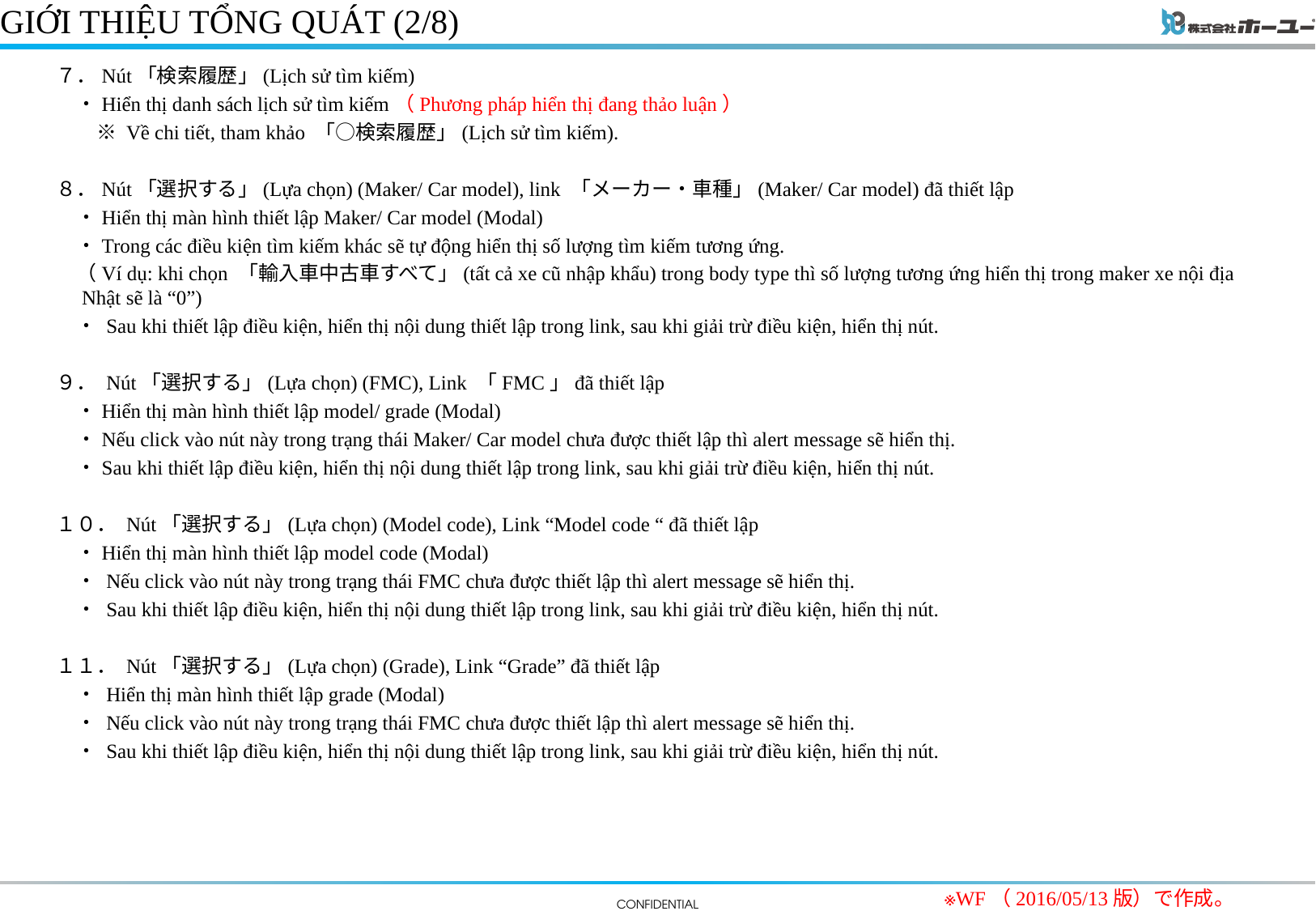

# GIỚI THIỆU TỔNG QUÁT (2/8)
　７．Nút「検索履歴」(Lịch sử tìm kiếm)
　　・Hiển thị danh sách lịch sử tìm kiếm（Phương pháp hiển thị đang thảo luận）
　　　※ Về chi tiết, tham khảo 「○検索履歴」(Lịch sử tìm kiếm).

　８．Nút「選択する」(Lựa chọn) (Maker/ Car model), link 「メーカー・車種」(Maker/ Car model) đã thiết lập
　　・Hiển thị màn hình thiết lập Maker/ Car model (Modal)
　　・Trong các điều kiện tìm kiếm khác sẽ tự động hiển thị số lượng tìm kiếm tương ứng.
　　（Ví dụ: khi chọn 「輸入車中古車すべて」(tất cả xe cũ nhập khẩu) trong body type thì số lượng tương ứng hiển thị trong maker xe nội địa Nhật sẽ là “0”)
　　・ Sau khi thiết lập điều kiện, hiển thị nội dung thiết lập trong link, sau khi giải trừ điều kiện, hiển thị nút.

　９． Nút「選択する」(Lựa chọn) (FMC), Link 「FMC」đã thiết lập
　　・Hiển thị màn hình thiết lập model/ grade (Modal)
　　・Nếu click vào nút này trong trạng thái Maker/ Car model chưa được thiết lập thì alert message sẽ hiển thị.
　　・Sau khi thiết lập điều kiện, hiển thị nội dung thiết lập trong link, sau khi giải trừ điều kiện, hiển thị nút.

　１０． Nút「選択する」(Lựa chọn) (Model code), Link “Model code “ đã thiết lập
　　・Hiển thị màn hình thiết lập model code (Modal)
　　・ Nếu click vào nút này trong trạng thái FMC chưa được thiết lập thì alert message sẽ hiển thị.
　　・ Sau khi thiết lập điều kiện, hiển thị nội dung thiết lập trong link, sau khi giải trừ điều kiện, hiển thị nút.

　１１． Nút「選択する」(Lựa chọn) (Grade), Link “Grade” đã thiết lập
　　・ Hiển thị màn hình thiết lập grade (Modal)
　　・ Nếu click vào nút này trong trạng thái FMC chưa được thiết lập thì alert message sẽ hiển thị.
　　・ Sau khi thiết lập điều kiện, hiển thị nội dung thiết lập trong link, sau khi giải trừ điều kiện, hiển thị nút.

※WF（2016/05/13版）で作成。